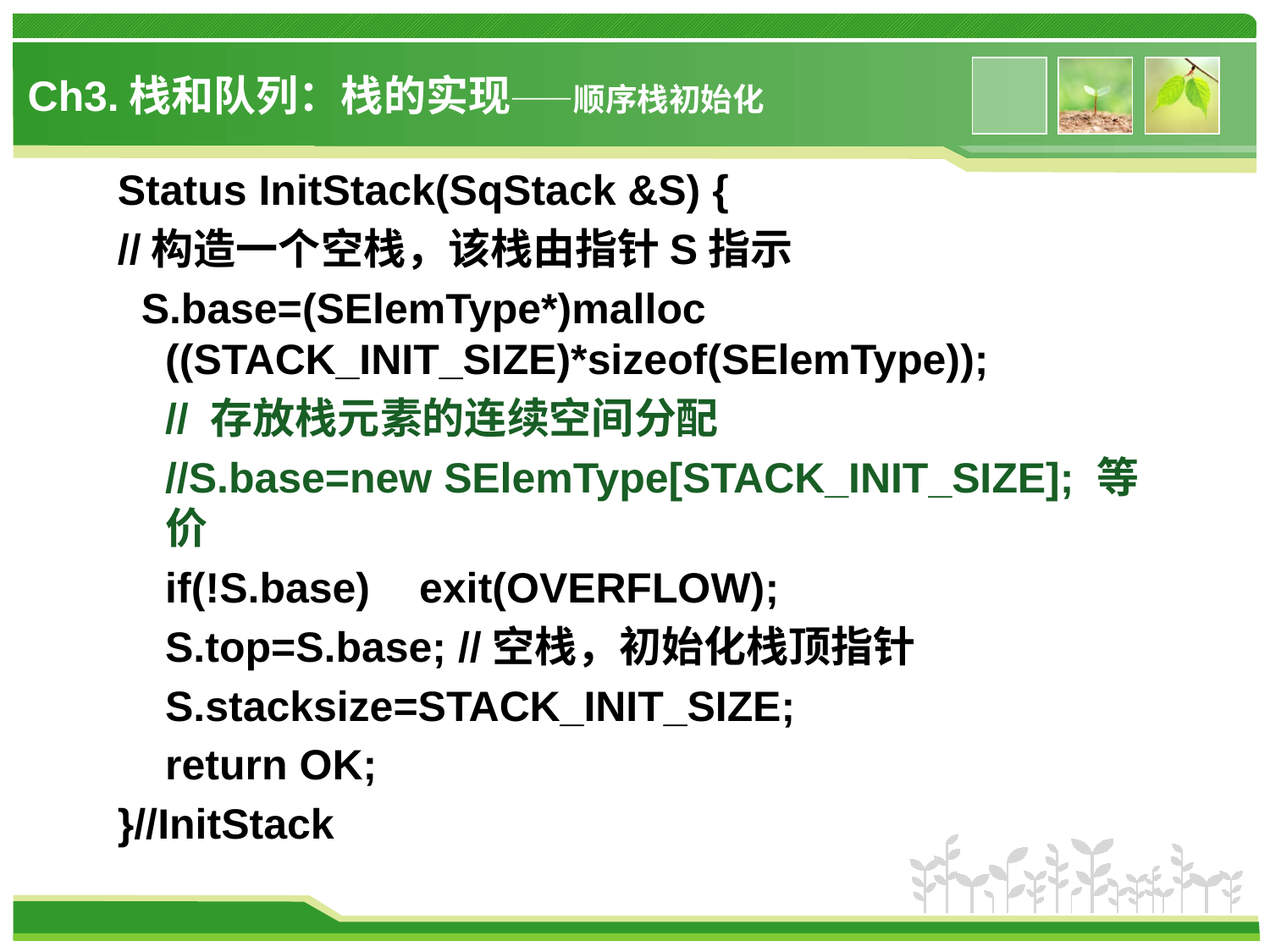

# Ch3.栈和队列：栈的实现——顺序栈初始化
Status InitStack(SqStack &S) {
//构造一个空栈，该栈由指针S指示
  S.base=(SElemType*)malloc ((STACK_INIT_SIZE)*sizeof(SElemType));
    // 存放栈元素的连续空间分配
    //S.base=new SElemType[STACK_INIT_SIZE]; 等价
	if(!S.base)	exit(OVERFLOW);
	S.top=S.base; //空栈，初始化栈顶指针
	S.stacksize=STACK_INIT_SIZE;
	return OK;
}//InitStack
11